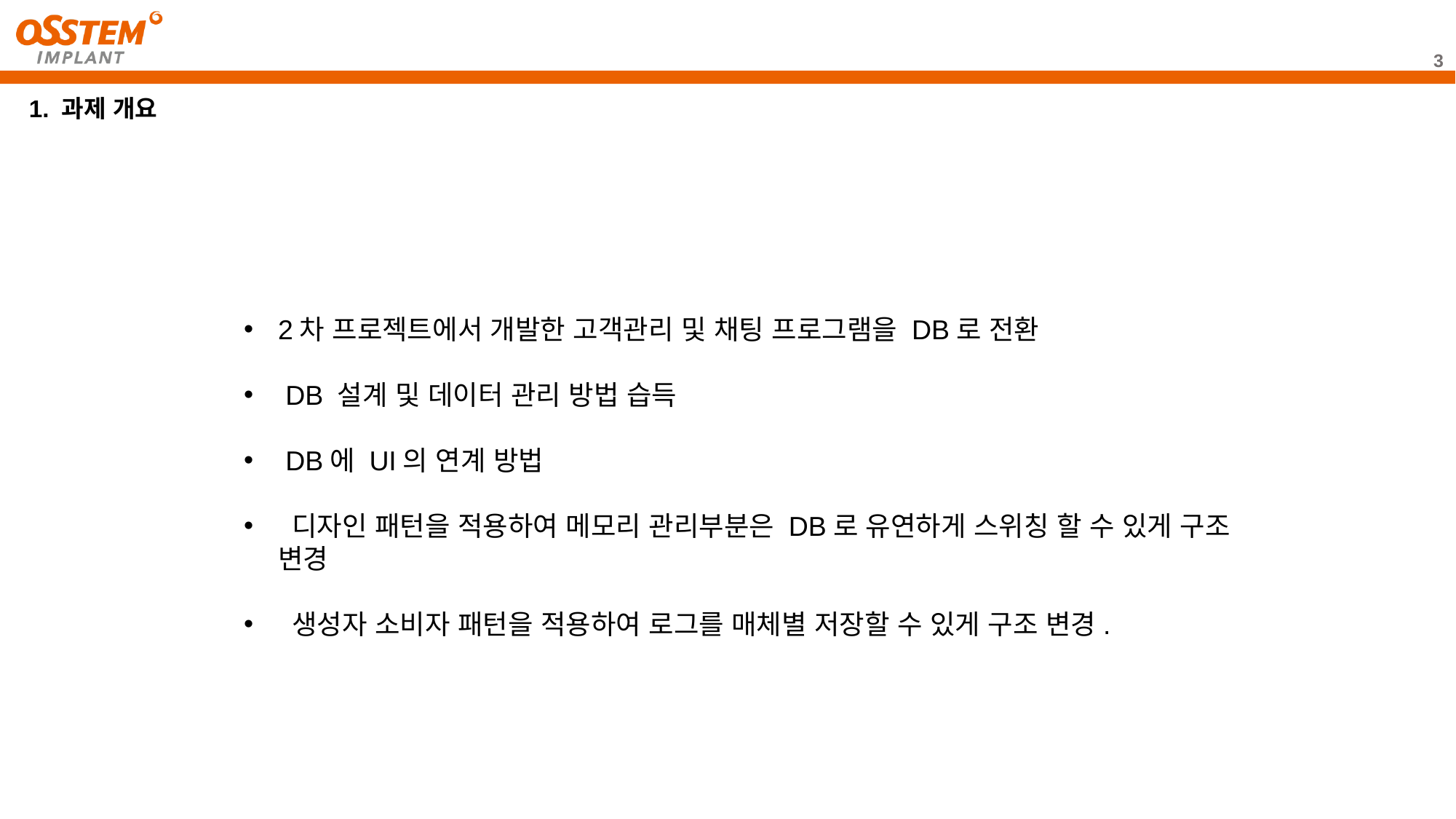

3
1. 과제 개요
2차 프로젝트에서 개발한 고객관리 및 채팅 프로그램을 DB로 전환

 DB 설계 및 데이터 관리 방법 습득

 DB에 UI의 연계 방법

 디자인 패턴을 적용하여 메모리 관리부분은 DB로 유연하게 스위칭 할 수 있게 구조 변경

 생성자 소비자 패턴을 적용하여 로그를 매체별 저장할 수 있게 구조 변경.